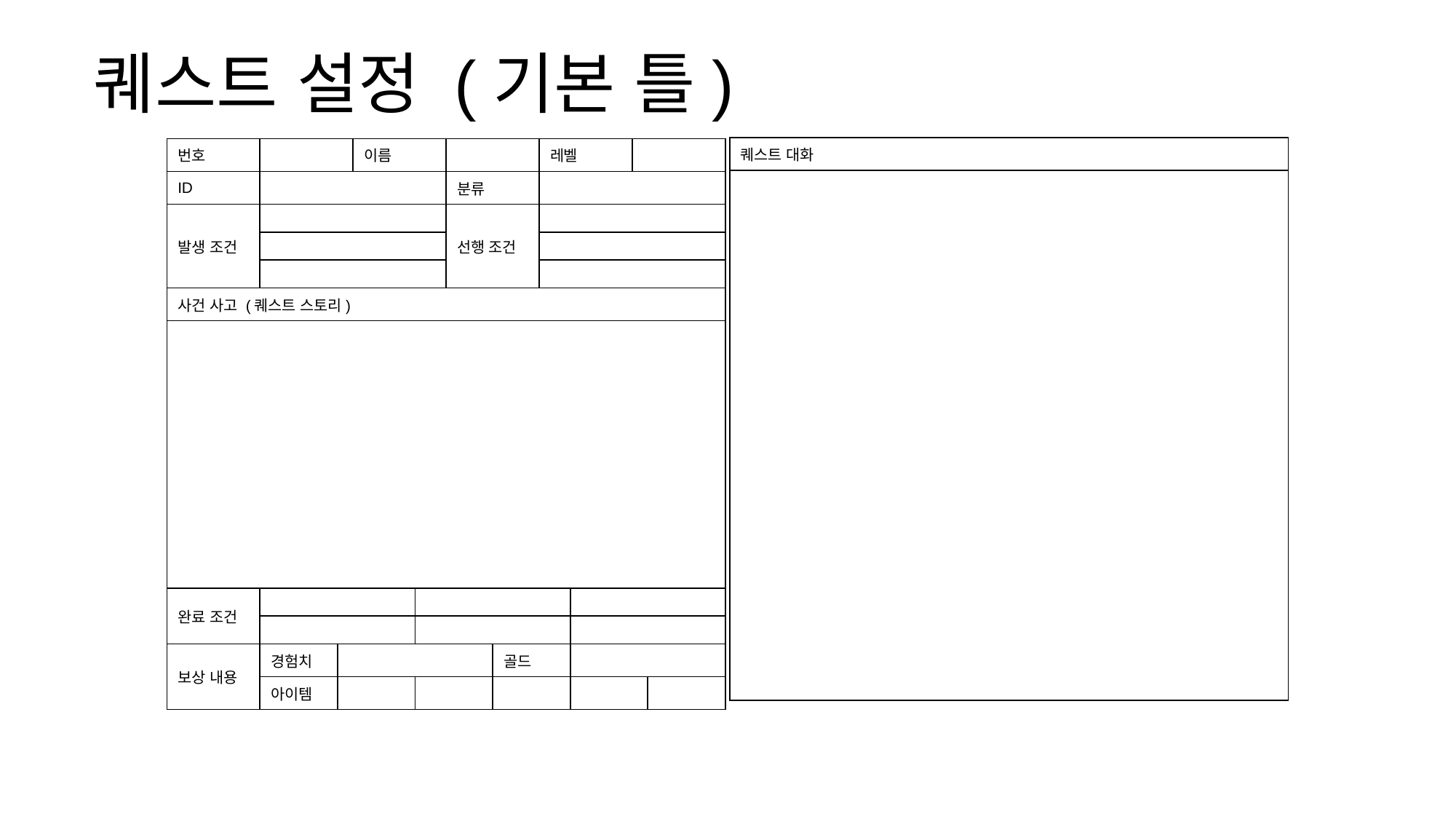

퀘스트 설정 (기본 틀)
| 퀘스트 대화 |
| --- |
|  |
| 번호 |  |  | 이름 |  |  |  | 레벨 |  |  |  |
| --- | --- | --- | --- | --- | --- | --- | --- | --- | --- | --- |
| ID |  |  |  |  | 분류 |  |  |  |  |  |
| 발생 조건 |  |  |  |  | 선행 조건 |  |  |  |  |  |
|  |  |  |  |  |  |  |  |  |  |  |
|  |  |  |  |  |  |  |  |  |  |  |
| 사건 사고 (퀘스트 스토리) |  |  |  |  |  |  |  |  |  |  |
|  |  |  |  |  |  |  |  |  |  |  |
| 완료 조건 |  |  |  |  |  |  |  |  |  |  |
|  |  |  |  |  |  |  |  |  |  |  |
| 보상 내용 | 경험치 |  |  |  |  | 골드 |  |  |  |  |
|  | 아이템 |  |  |  |  |  |  |  |  |  |